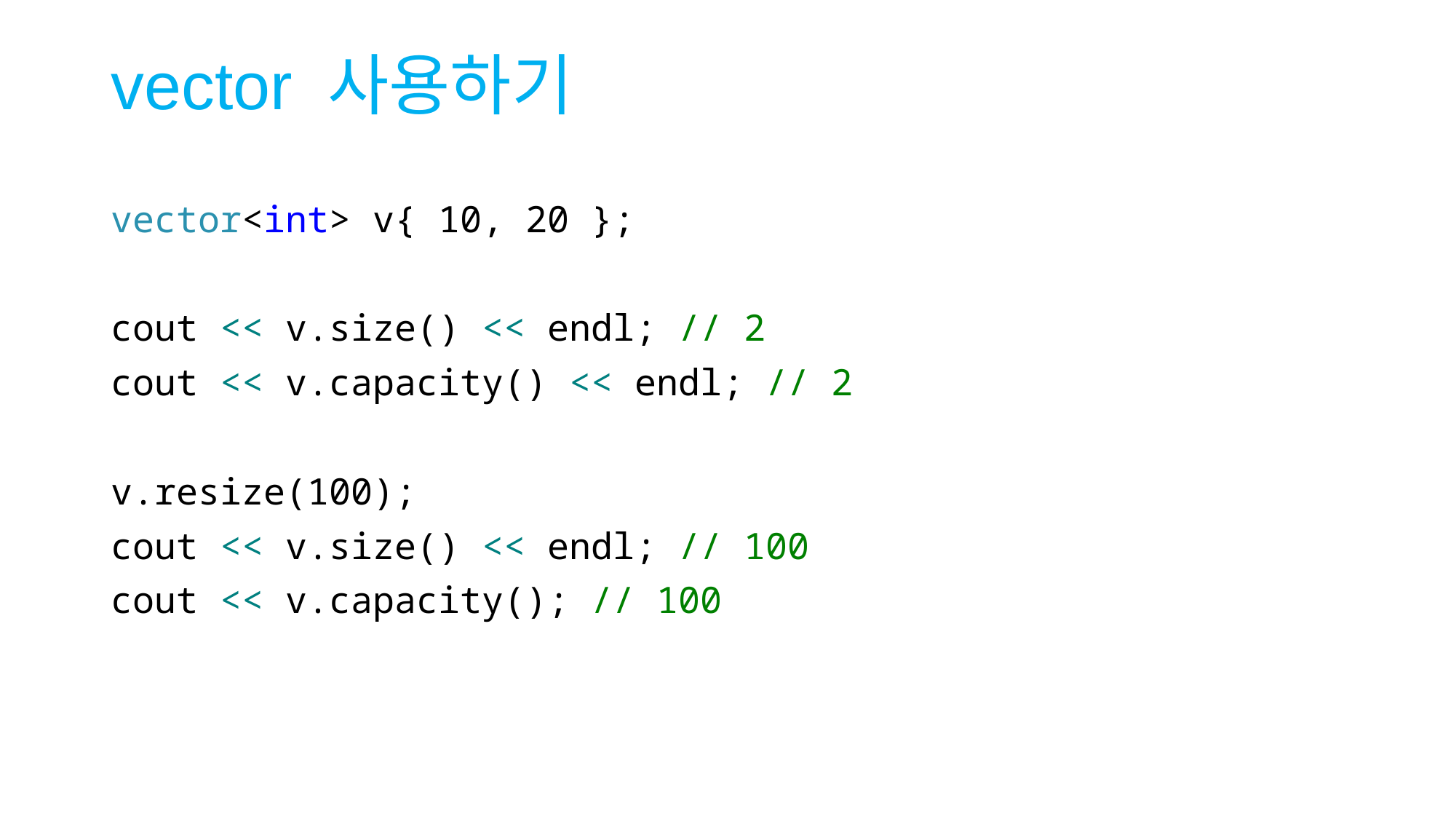

# vector 사용하기
vector<int> v{ 10, 20 };

cout << v.size() << endl; // 2
cout << v.capacity() << endl; // 2

v.resize(100);
cout << v.size() << endl; // 100
cout << v.capacity(); // 100